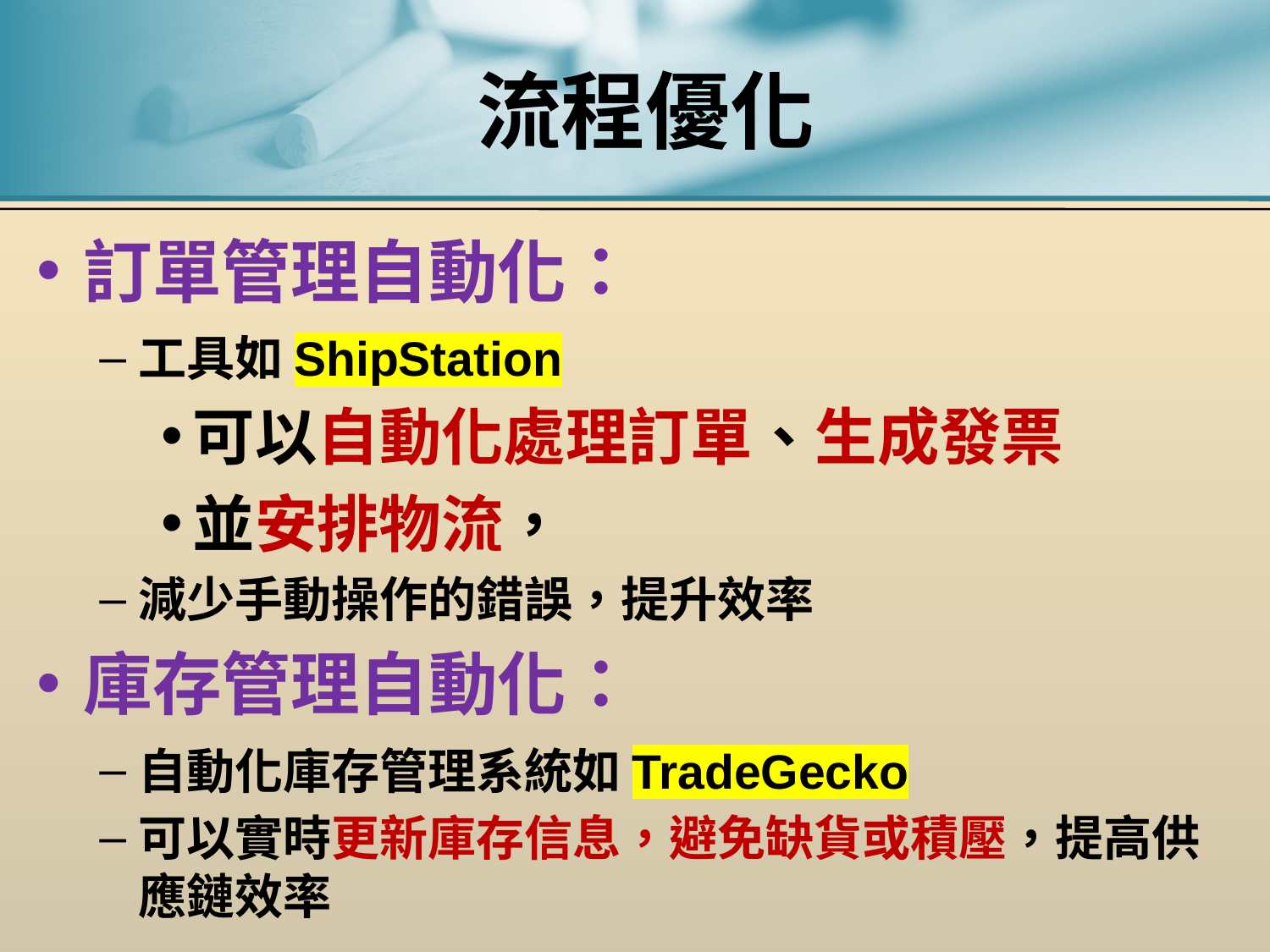

# 流程優化
訂單管理自動化：
工具如ShipStation
可以自動化處理訂單、生成發票
並安排物流，
減少手動操作的錯誤，提升效率
庫存管理自動化：
自動化庫存管理系統如TradeGecko
可以實時更新庫存信息，避免缺貨或積壓，提高供應鏈效率